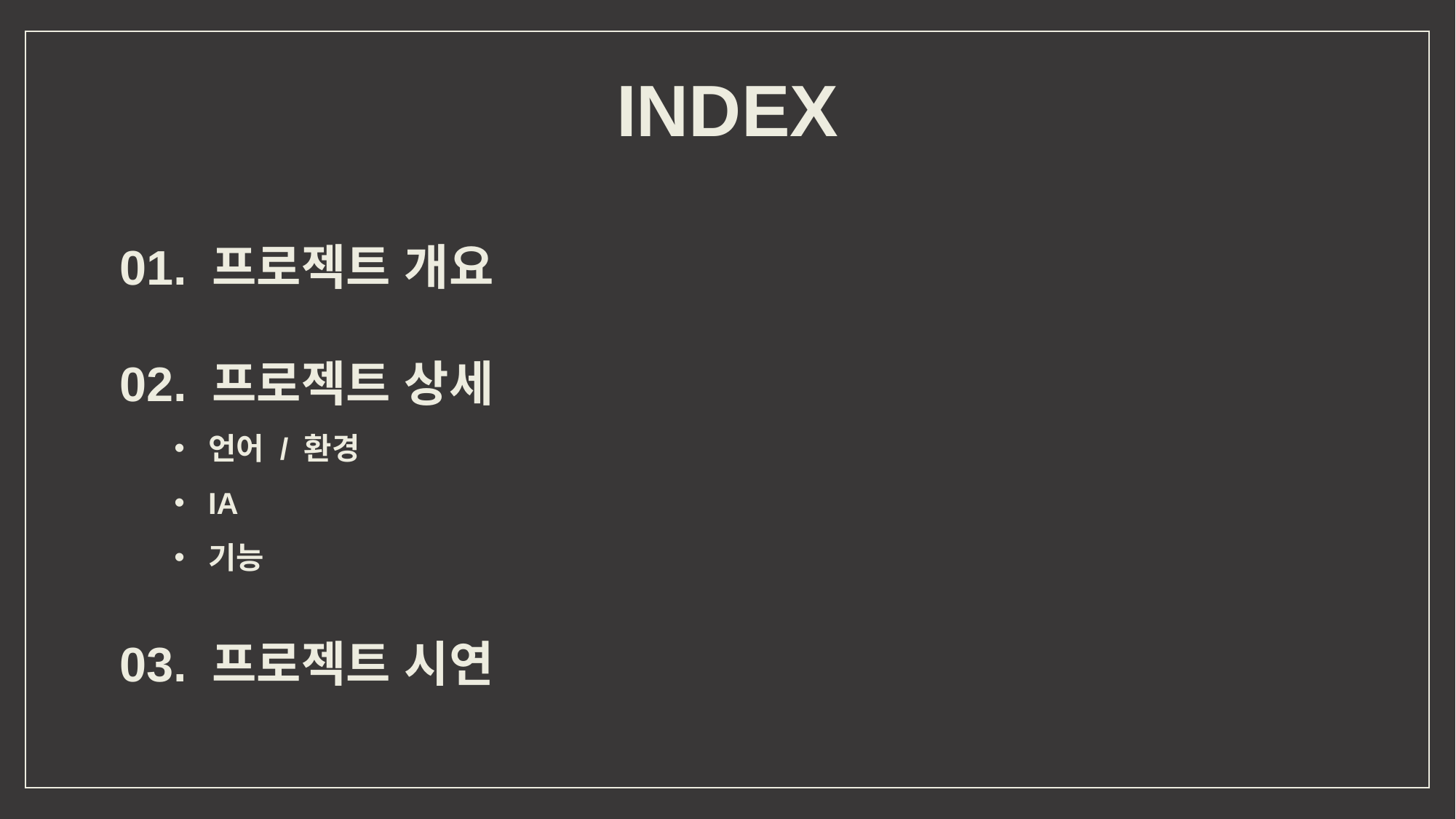

INDEX
01. 프로젝트 개요
02. 프로젝트 상세
언어 / 환경
IA
기능
03. 프로젝트 시연